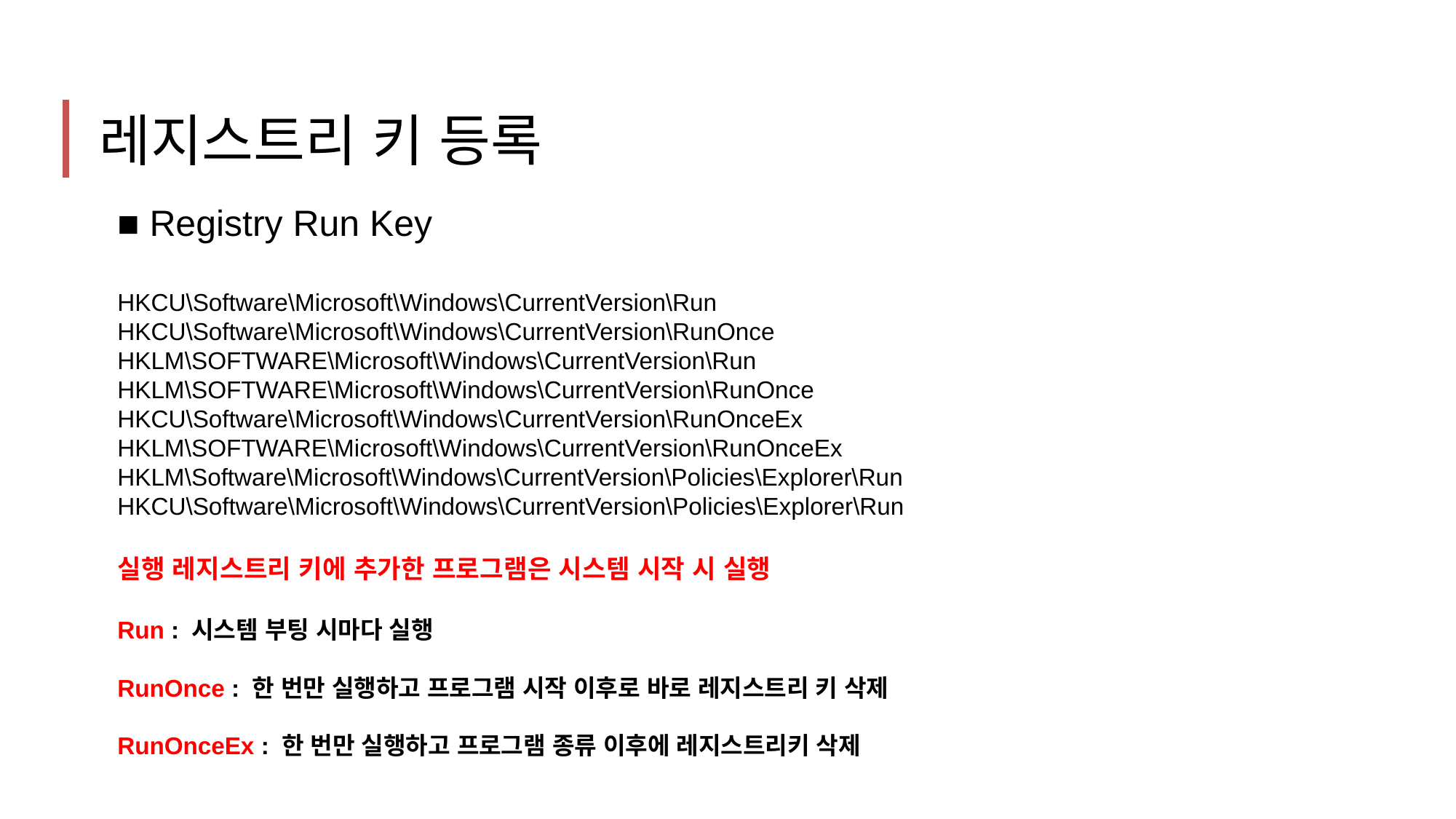

레지스트리 키 등록
■ Registry Run Key

HKCU\Software\Microsoft\Windows\CurrentVersion\Run
HKCU\Software\Microsoft\Windows\CurrentVersion\RunOnce
HKLM\SOFTWARE\Microsoft\Windows\CurrentVersion\Run
HKLM\SOFTWARE\Microsoft\Windows\CurrentVersion\RunOnce
HKCU\Software\Microsoft\Windows\CurrentVersion\RunOnceEx
HKLM\SOFTWARE\Microsoft\Windows\CurrentVersion\RunOnceEx
HKLM\Software\Microsoft\Windows\CurrentVersion\Policies\Explorer\Run
HKCU\Software\Microsoft\Windows\CurrentVersion\Policies\Explorer\Run
실행 레지스트리 키에 추가한 프로그램은 시스템 시작 시 실행

Run : 시스템 부팅 시마다 실행

RunOnce : 한 번만 실행하고 프로그램 시작 이후로 바로 레지스트리 키 삭제

RunOnceEx : 한 번만 실행하고 프로그램 종류 이후에 레지스트리키 삭제